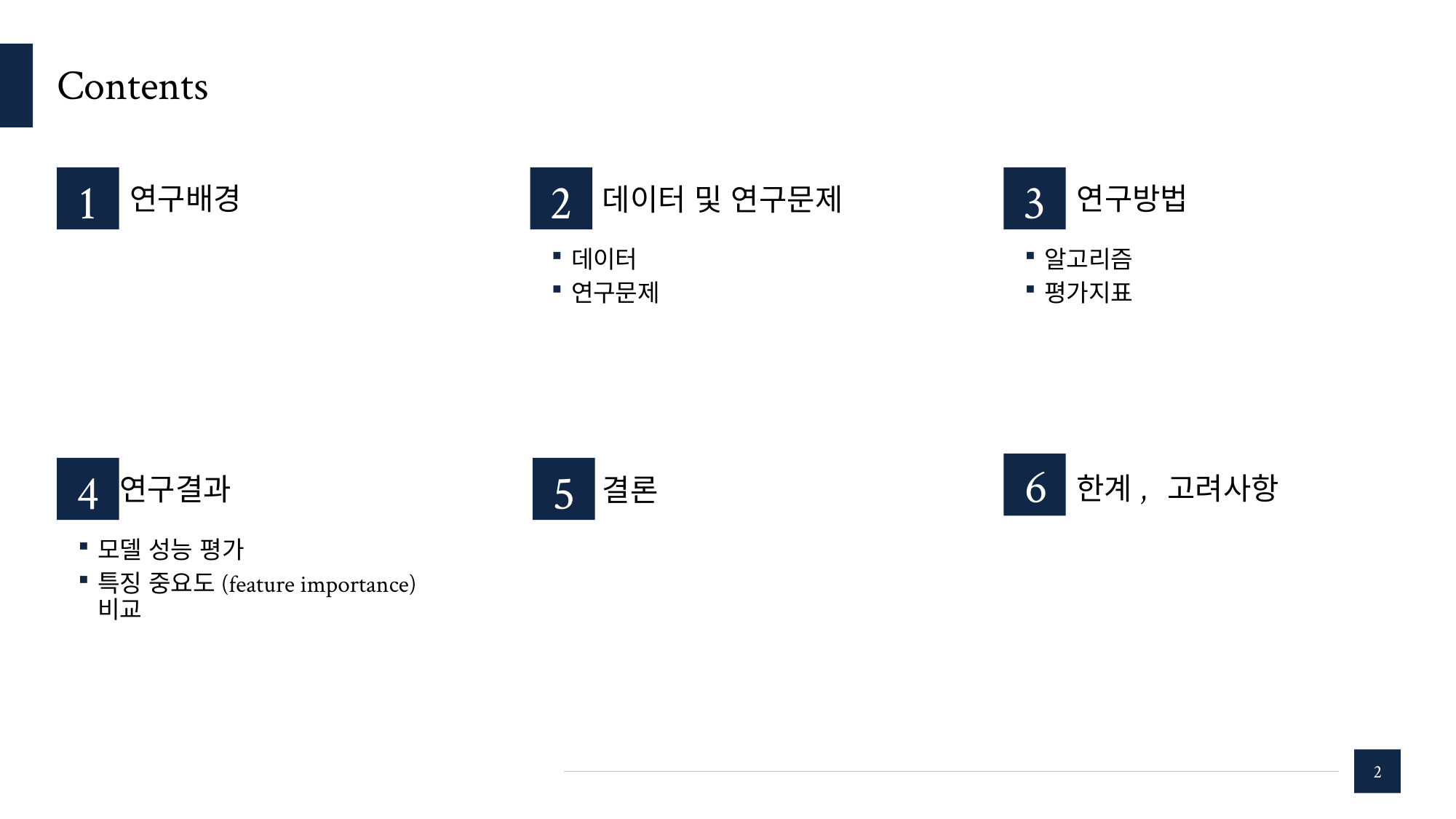

# Contents

1

2

3
연구방법
연구배경
데이터 및 연구문제
데이터
연구문제
알고리즘
평가지표
6

4

5
한계,  고려사항

연구결과
결론
모델 성능 평가
특징 중요도(feature importance) 비교

2